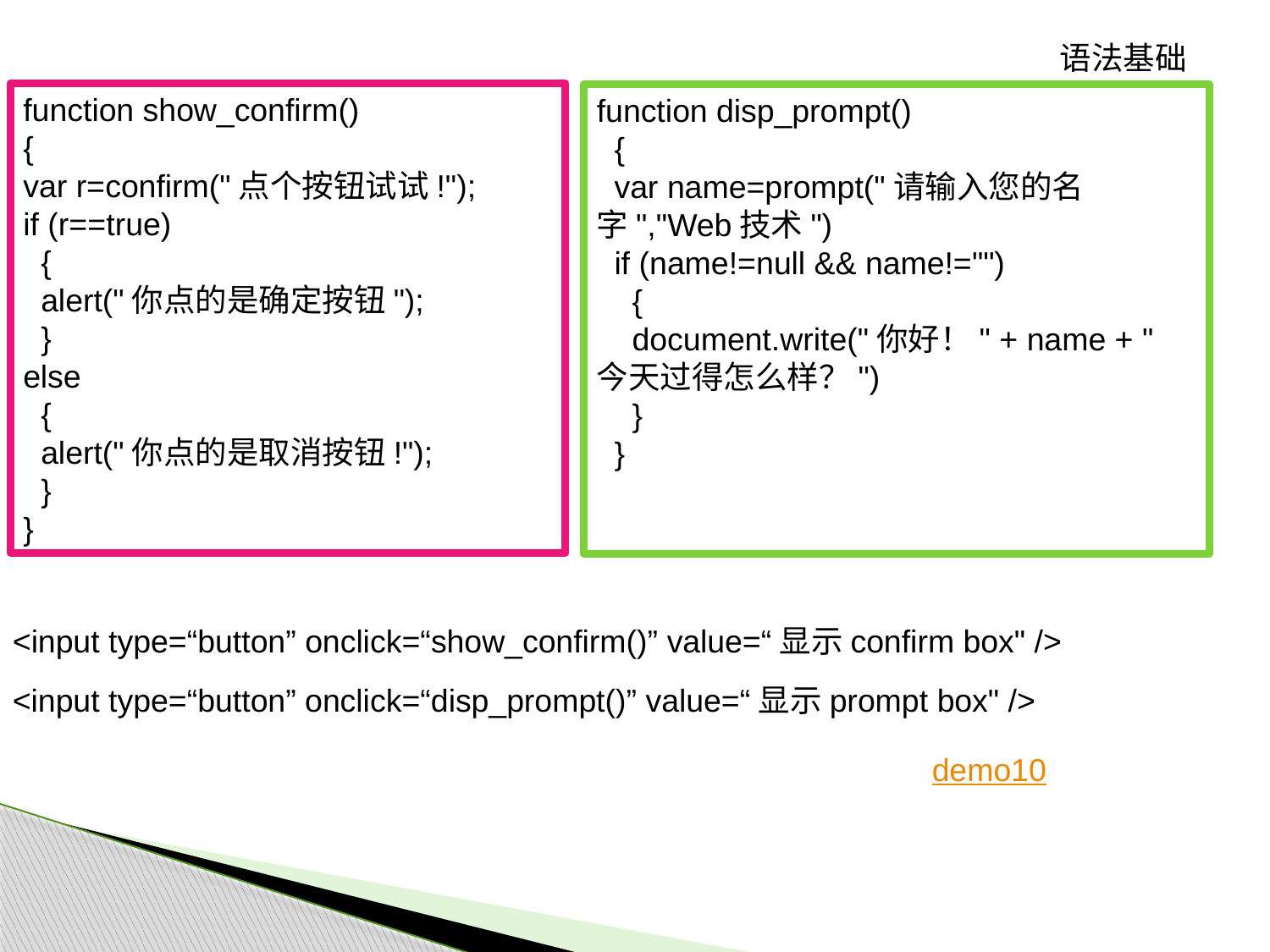

语法基础
function show_confirm()
{
var r=confirm("点个按钮试试!");
if (r==true)
  {
  alert("你点的是确定按钮");
  }
else
  {
  alert("你点的是取消按钮!");
  }
}
function disp_prompt()
  {
  var name=prompt("请输入您的名字","Web技术")
  if (name!=null && name!="")
    {
    document.write("你好！" + name + " 今天过得怎么样？")
    }
  }

<input type=“button” onclick=“show_confirm()” value=“显示confirm box" />
<input type=“button” onclick=“disp_prompt()” value=“显示prompt box" />
 demo10